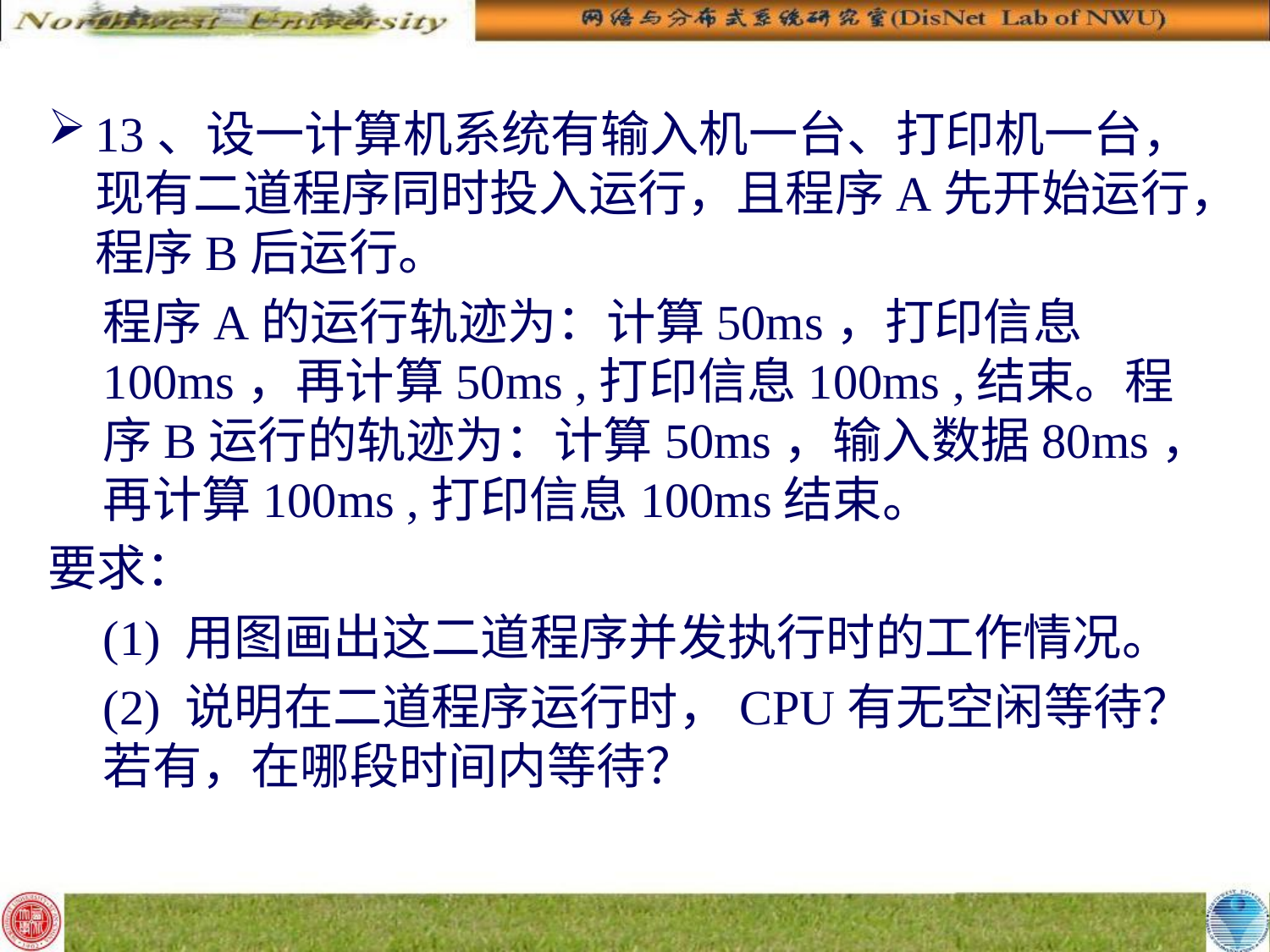

13、设一计算机系统有输入机一台、打印机一台，现有二道程序同时投入运行，且程序A先开始运行，程序B后运行。
程序A的运行轨迹为：计算50ms，打印信息100ms，再计算50ms ,打印信息100ms ,结束。程序B运行的轨迹为：计算50ms，输入数据80ms，再计算100ms ,打印信息100ms结束。
要求：
(1) 用图画出这二道程序并发执行时的工作情况。
(2) 说明在二道程序运行时，CPU有无空闲等待？若有，在哪段时间内等待？